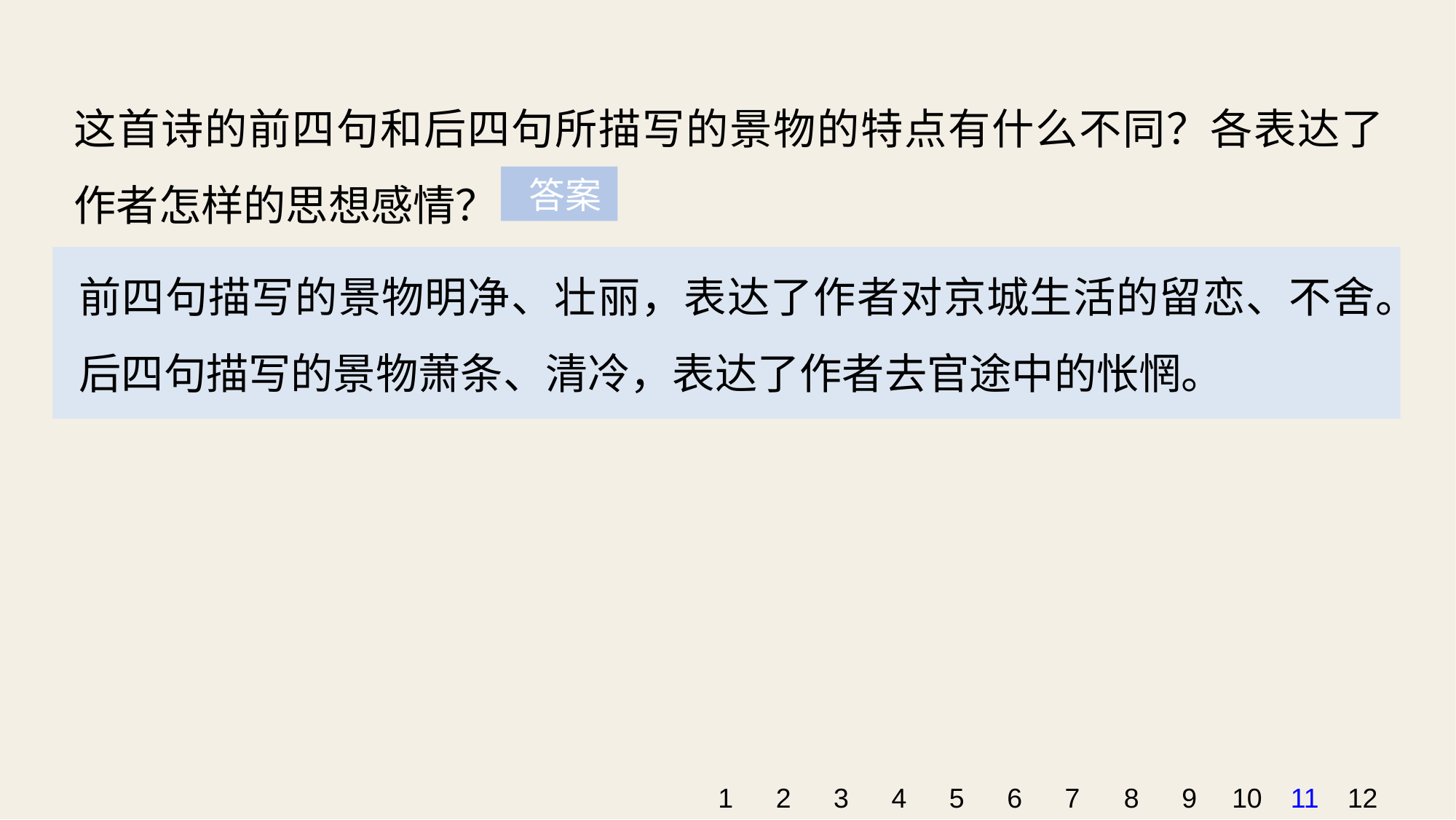

这首诗的前四句和后四句所描写的景物的特点有什么不同？各表达了作者怎样的思想感情？
 答案
前四句描写的景物明净、壮丽，表达了作者对京城生活的留恋、不舍。后四句描写的景物萧条、清冷，表达了作者去官途中的怅惘。

1
2
3
4
5
6
7
8
9
10
11
12